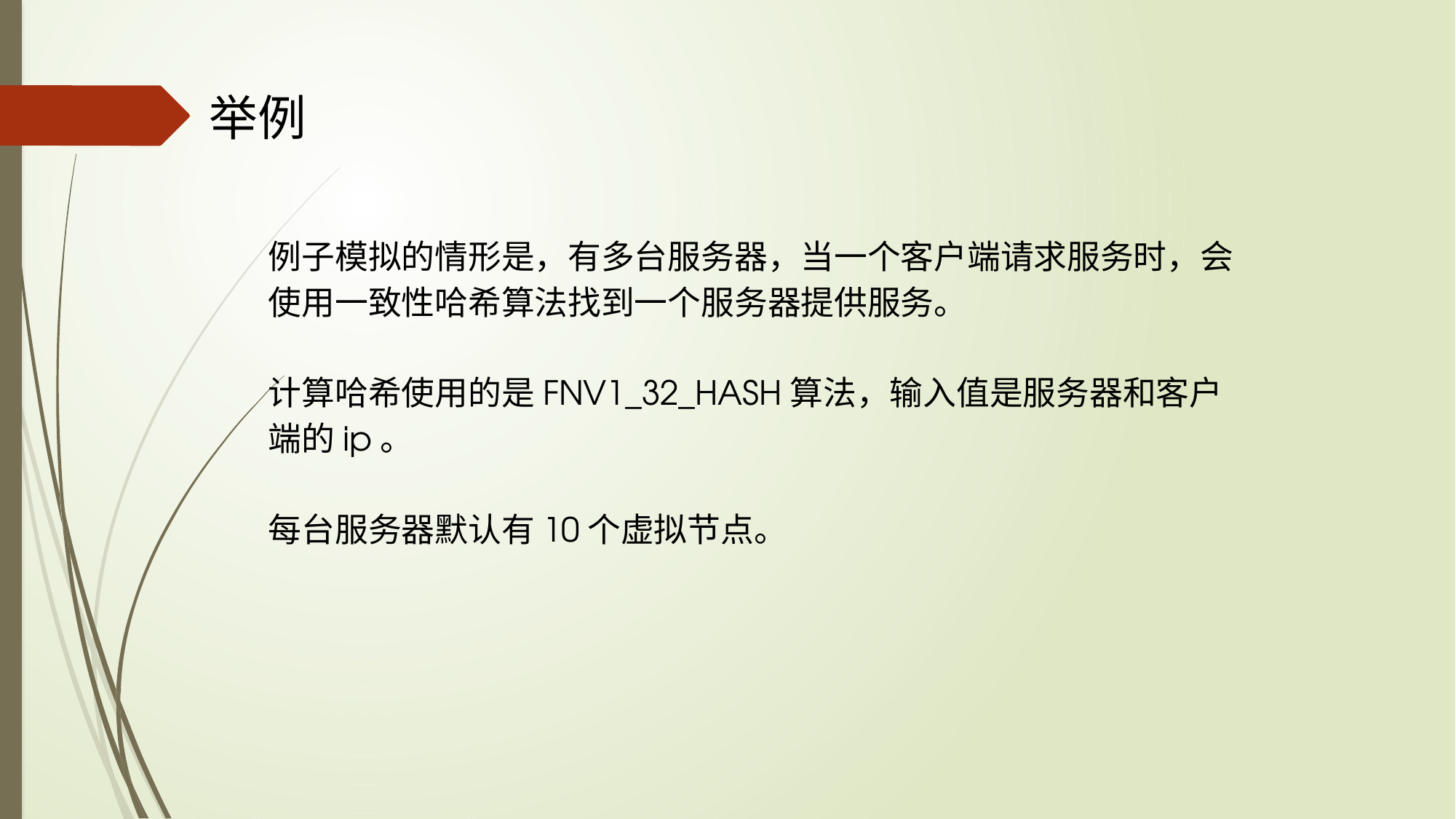

举例
例子模拟的情形是，有多台服务器，当一个客户端请求服务时，会使用一致性哈希算法找到一个服务器提供服务。

计算哈希使用的是FNV1_32_HASH算法，输入值是服务器和客户端的ip。

每台服务器默认有10个虚拟节点。